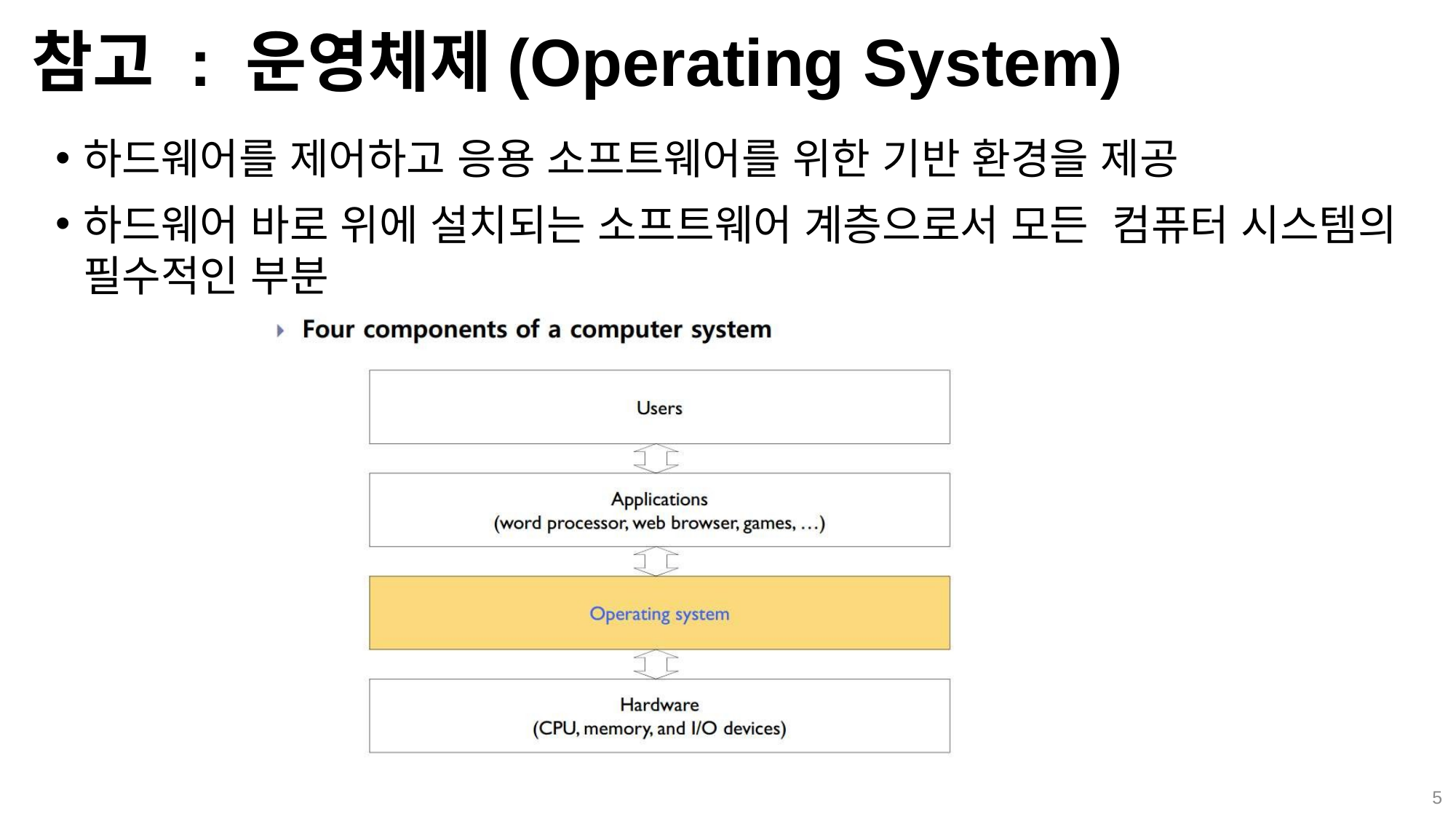

# 참고 : 운영체제(Operating System)
하드웨어를 제어하고 응용 소프트웨어를 위한 기반 환경을 제공
하드웨어 바로 위에 설치되는 소프트웨어 계층으로서 모든  컴퓨터 시스템의 필수적인 부분

5